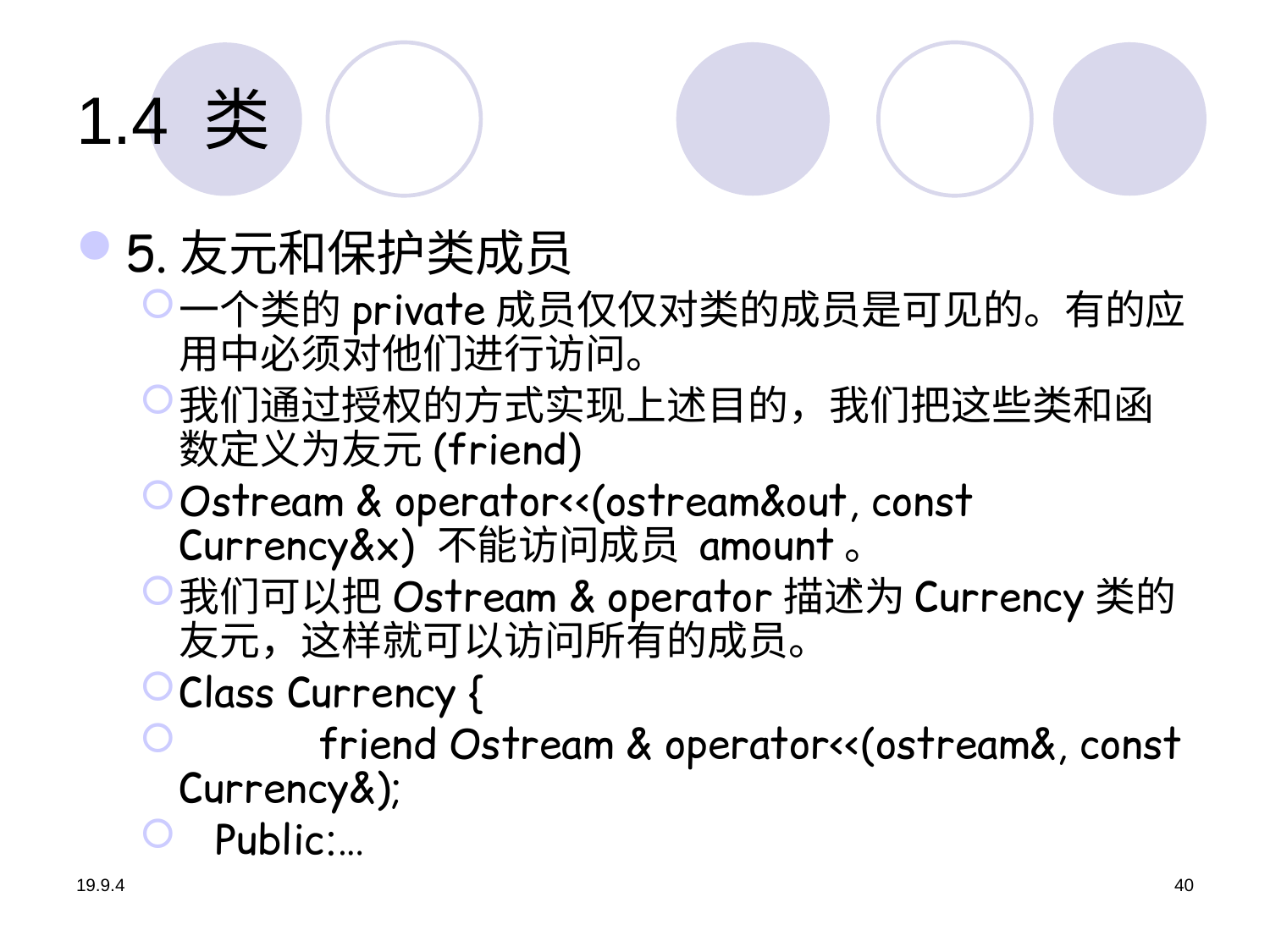

# 1.4	类
5.友元和保护类成员
一个类的private成员仅仅对类的成员是可见的。有的应用中必须对他们进行访问。
我们通过授权的方式实现上述目的，我们把这些类和函数定义为友元(friend)
Ostream & operator<<(ostream&out, const Currency&x) 不能访问成员 amount。
我们可以把Ostream & operator描述为Currency类的友元，这样就可以访问所有的成员。
Class Currency {
 	 friend Ostream & operator<<(ostream&, const Currency&);
   Public:…
19.9.4
40